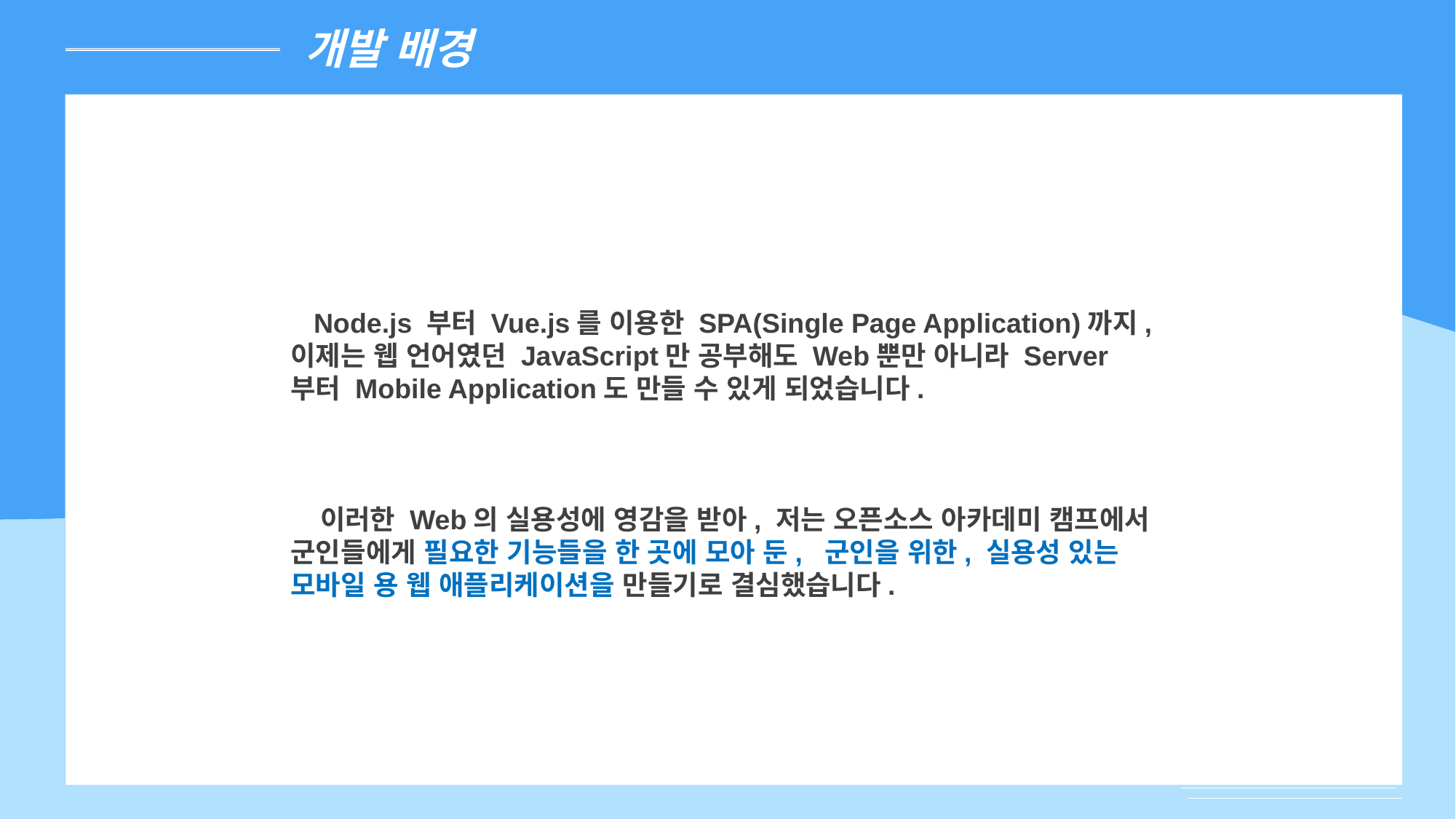

개발 배경

   Node.js 부터 Vue.js를 이용한 SPA(Single Page Application)까지, 이제는 웹 언어였던 JavaScript만 공부해도 Web뿐만 아니라 Server부터 Mobile Application도 만들 수 있게 되었습니다.

   이러한 Web의 실용성에 영감을 받아, 저는 오픈소스 아카데미 캠프에서 군인들에게 필요한 기능들을 한 곳에 모아 둔,  군인을 위한, 실용성 있는 모바일 용 웹 애플리케이션을 만들기로 결심했습니다.